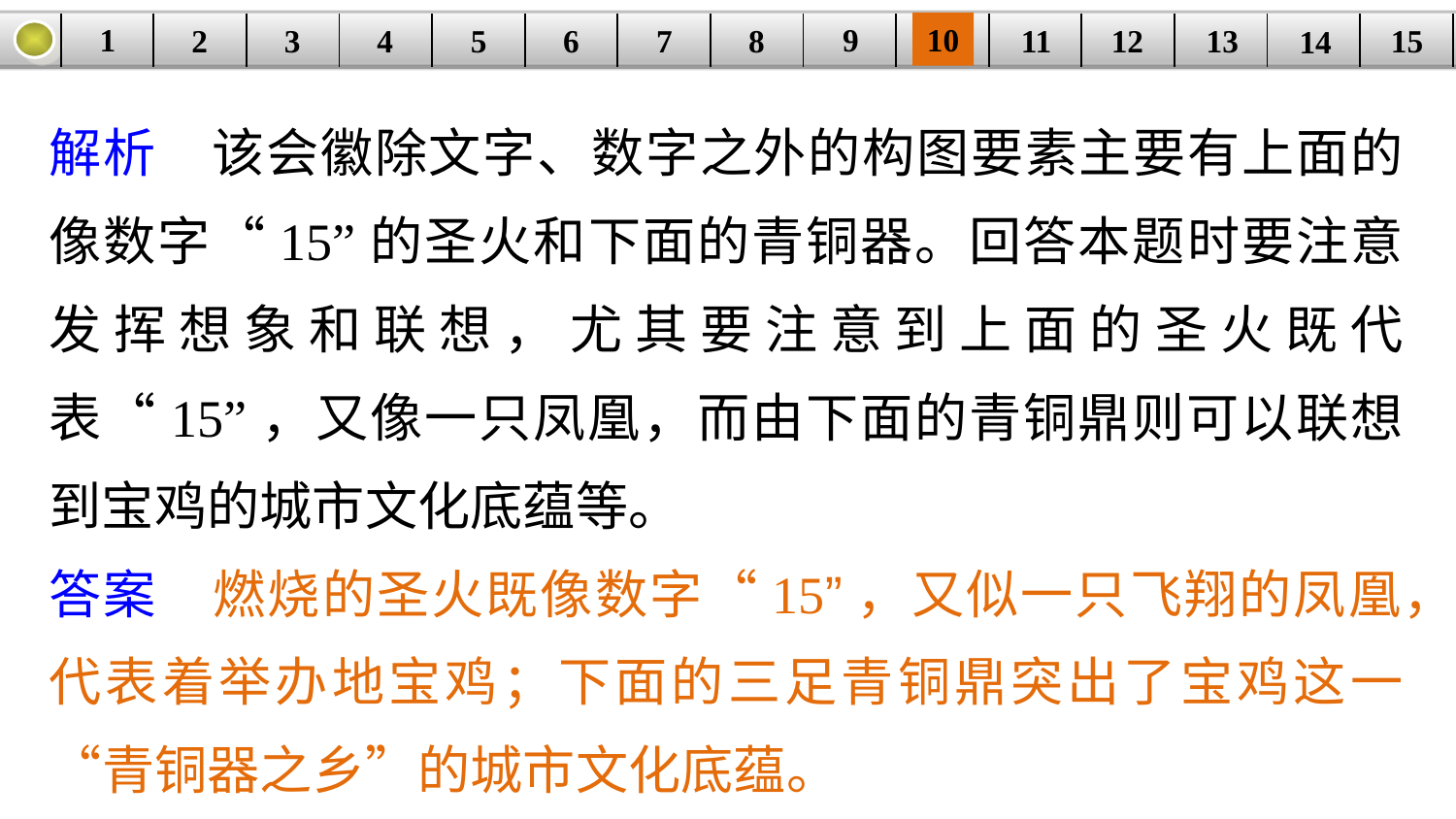

9
10
1
3
4
5
6
8
11
2
12
15
|  |  |  |  |  |  |  |  |  |  |  |  |  |  |  |
| --- | --- | --- | --- | --- | --- | --- | --- | --- | --- | --- | --- | --- | --- | --- |
7
13
14

解析　该会徽除文字、数字之外的构图要素主要有上面的像数字“15”的圣火和下面的青铜器。回答本题时要注意发挥想象和联想，尤其要注意到上面的圣火既代表“15”，又像一只凤凰，而由下面的青铜鼎则可以联想到宝鸡的城市文化底蕴等。
答案　燃烧的圣火既像数字“15”，又似一只飞翔的凤凰，代表着举办地宝鸡；下面的三足青铜鼎突出了宝鸡这一“青铜器之乡”的城市文化底蕴。